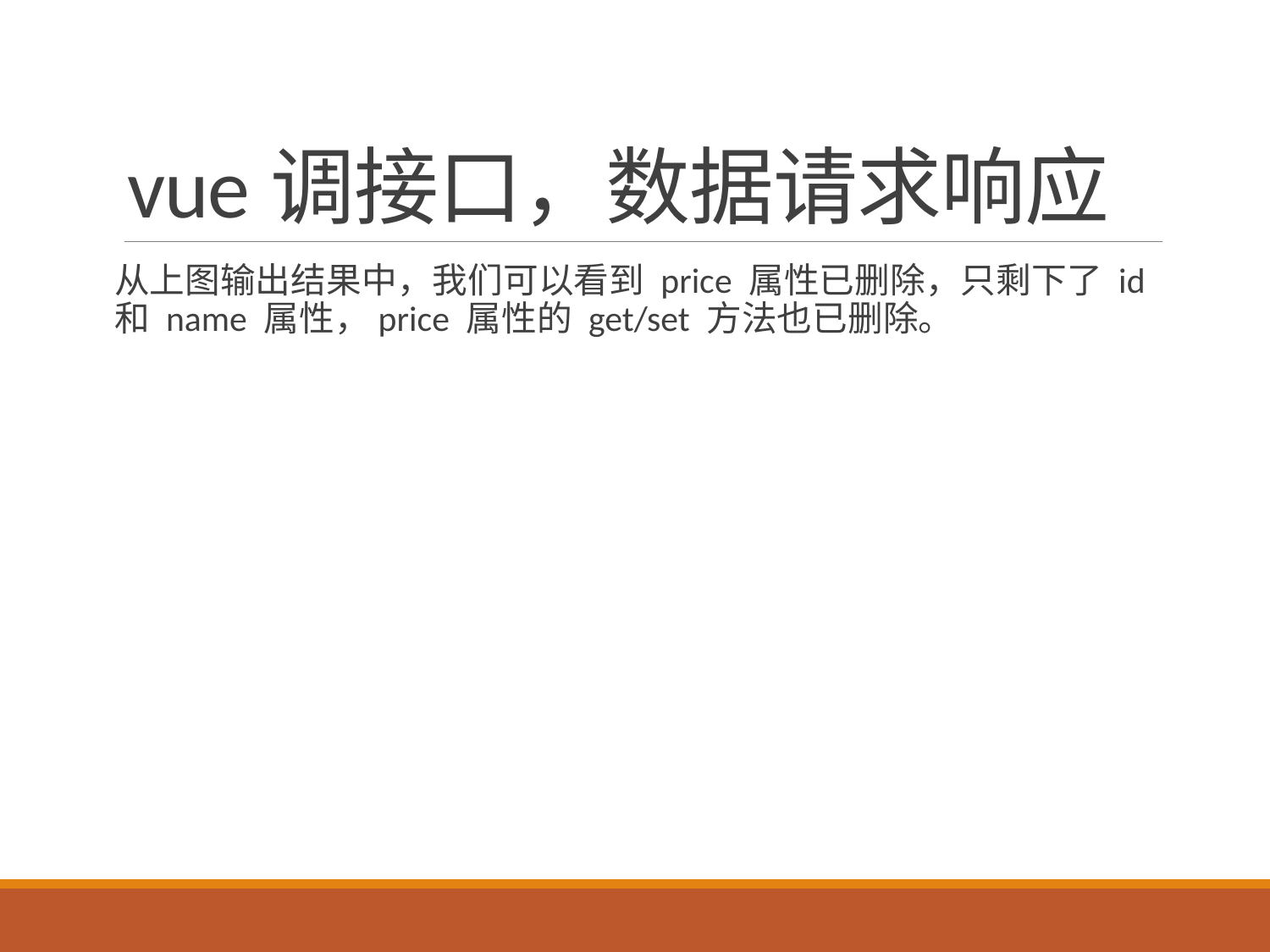

# vue调接口，数据请求响应
从上图输出结果中，我们可以看到 price 属性已删除，只剩下了 id 和 name 属性，price 属性的 get/set 方法也已删除。